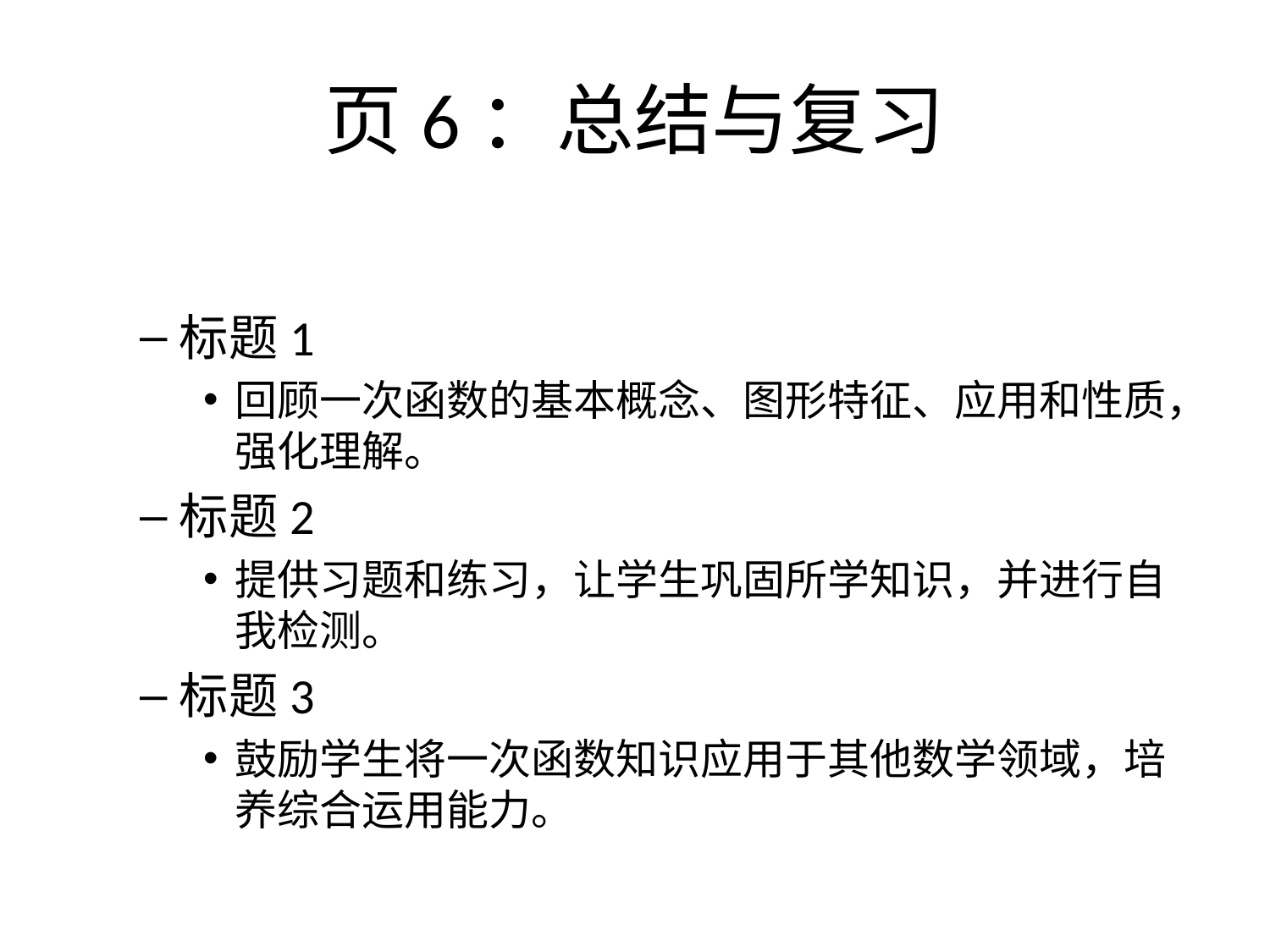

# 页6：总结与复习

标题1
回顾一次函数的基本概念、图形特征、应用和性质，强化理解。
标题2
提供习题和练习，让学生巩固所学知识，并进行自我检测。
标题3
鼓励学生将一次函数知识应用于其他数学领域，培养综合运用能力。